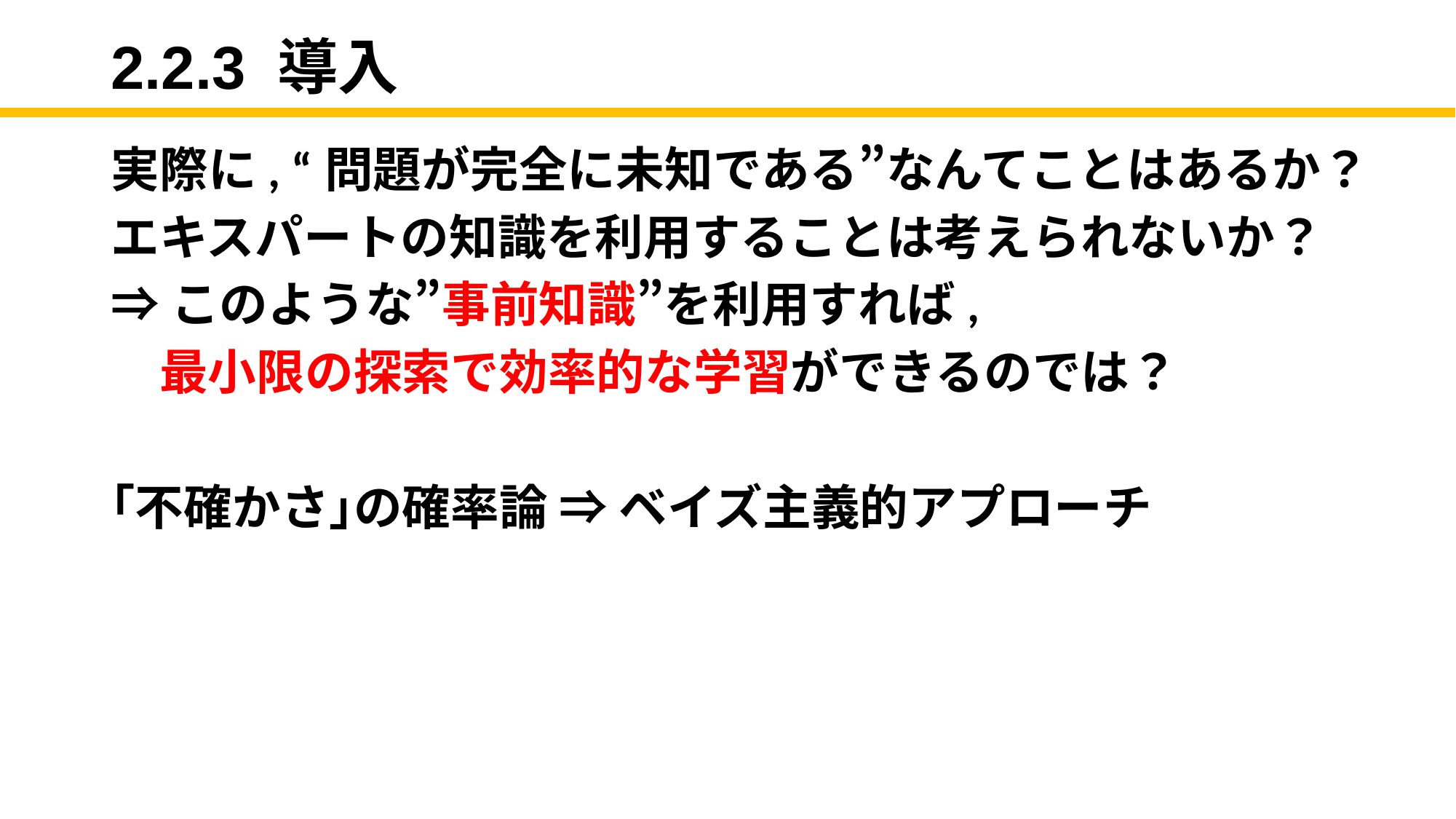

# 2.2.3 導入
実際に, “問題が完全に未知である”なんてことはあるか？
エキスパートの知識を利用することは考えられないか？
⇒このような”事前知識”を利用すれば,
　最小限の探索で効率的な学習ができるのでは？

｢不確かさ｣の確率論 ⇒ ベイズ主義的アプローチ